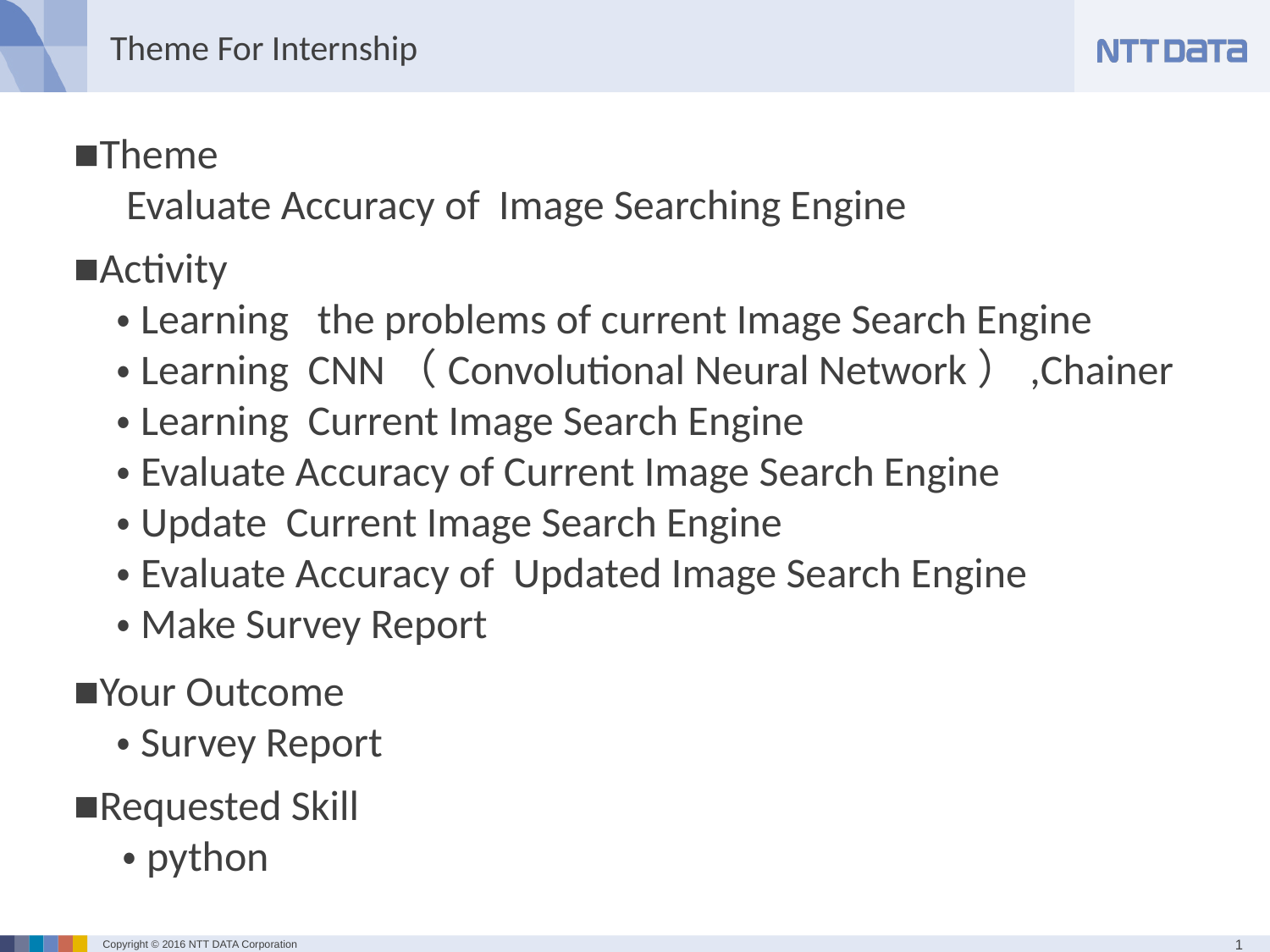

# Theme For Internship
■Theme
　Evaluate Accuracy of  Image Searching Engine

■Activity
　・Learning   the problems of current Image Search Engine
　・Learning  CNN（Convolutional Neural Network）,Chainer
　・Learning  Current Image Search Engine
　・Evaluate Accuracy of Current Image Search Engine
　・Update  Current Image Search Engine
　・Evaluate Accuracy of  Updated Image Search Engine
　・Make Survey Report

■Your Outcome
　・Survey Report

■Requested Skill
    ・python